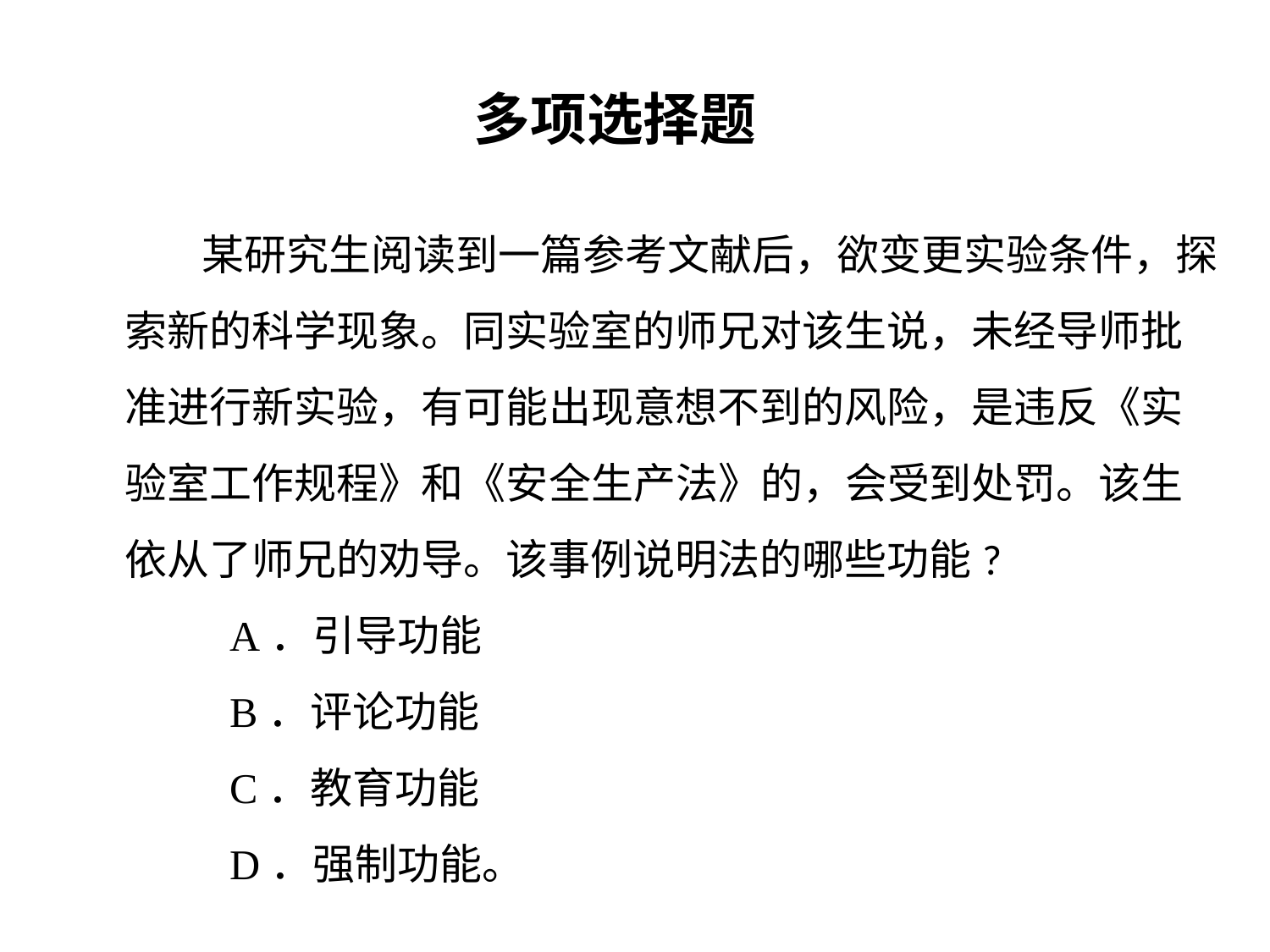

# 多项选择题
            某研究生阅读到一篇参考文献后，欲变更实验条件，探索新的科学现象。同实验室的师兄对该生说，未经导师批准进行新实验，有可能出现意想不到的风险，是违反《实验室工作规程》和《安全生产法》的，会受到处罚。该生依从了师兄的劝导。该事例说明法的哪些功能?
　　 A．引导功能
　　 B．评论功能
　　 C．教育功能
　　 D．强制功能。